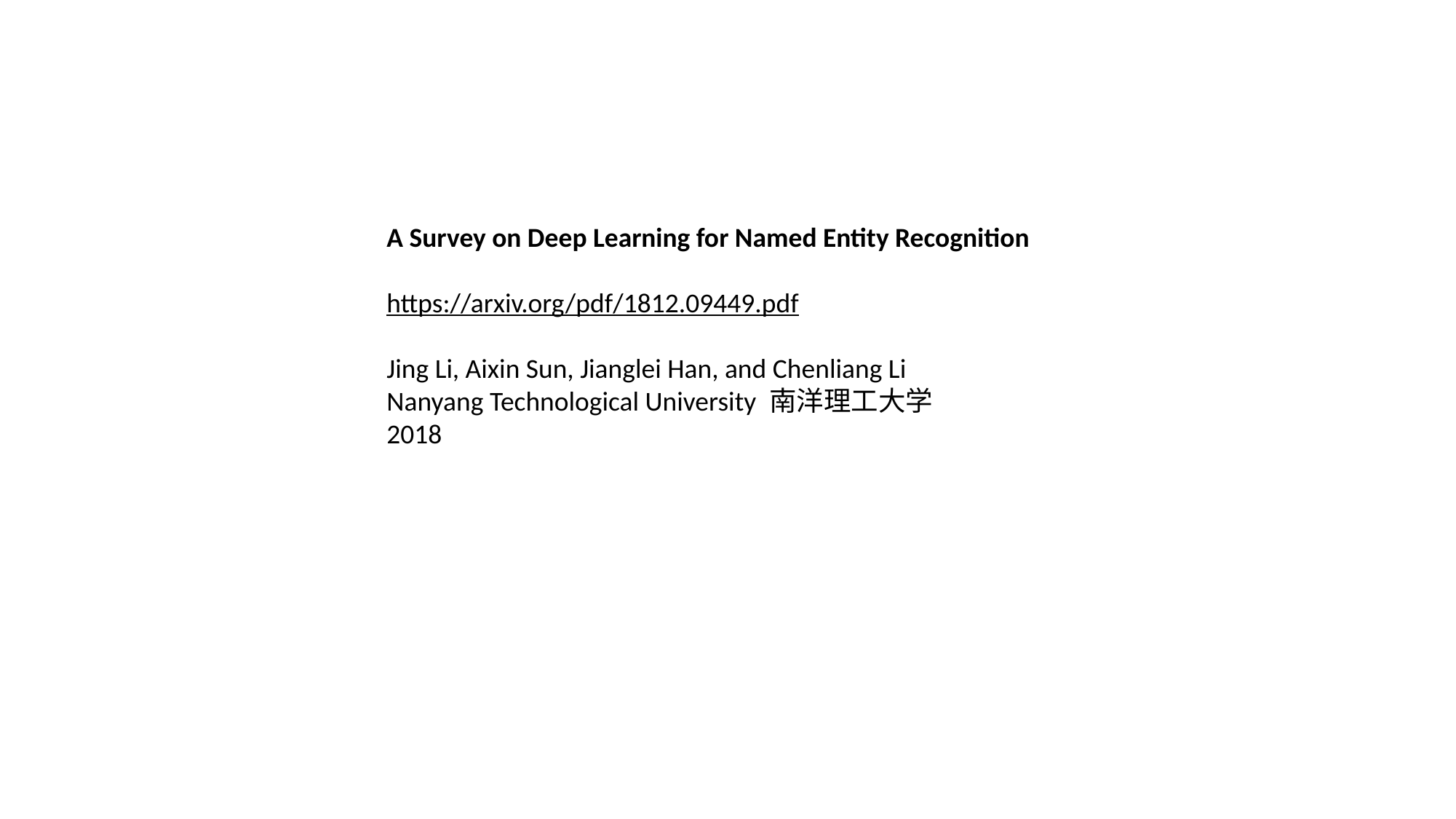

A Survey on Deep Learning for Named Entity Recognition

https://arxiv.org/pdf/1812.09449.pdf

Jing Li, Aixin Sun, Jianglei Han, and Chenliang Li
Nanyang Technological University 南洋理工大学
2018